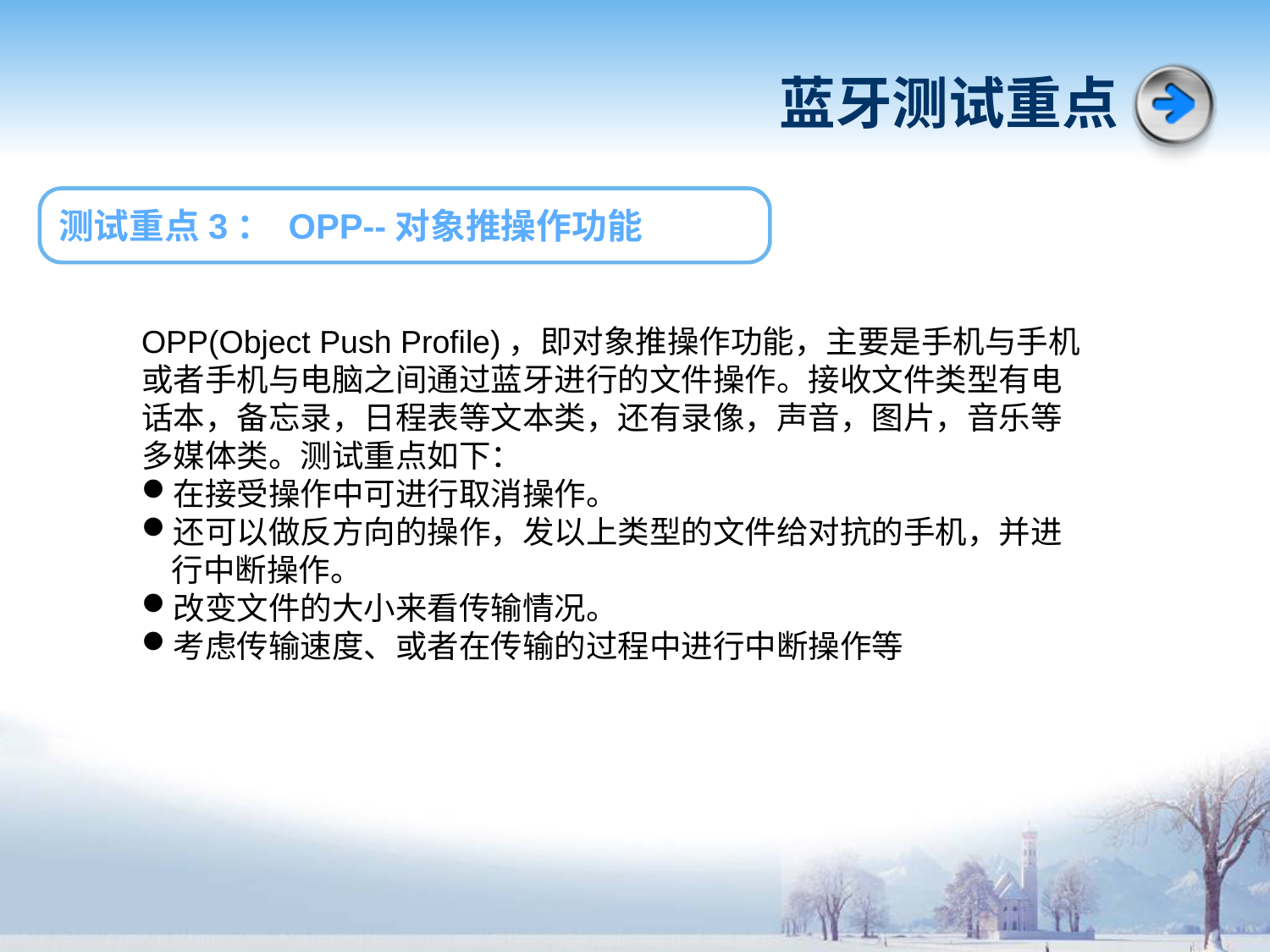

# 蓝牙测试重点
测试重点3： OPP--对象推操作功能
OPP(Object Push Profile)，即对象推操作功能，主要是手机与手机或者手机与电脑之间通过蓝牙进行的文件操作。接收文件类型有电话本，备忘录，日程表等文本类，还有录像，声音，图片，音乐等多媒体类。测试重点如下：
在接受操作中可进行取消操作。
还可以做反方向的操作，发以上类型的文件给对抗的手机，并进行中断操作。
改变文件的大小来看传输情况。
考虑传输速度、或者在传输的过程中进行中断操作等